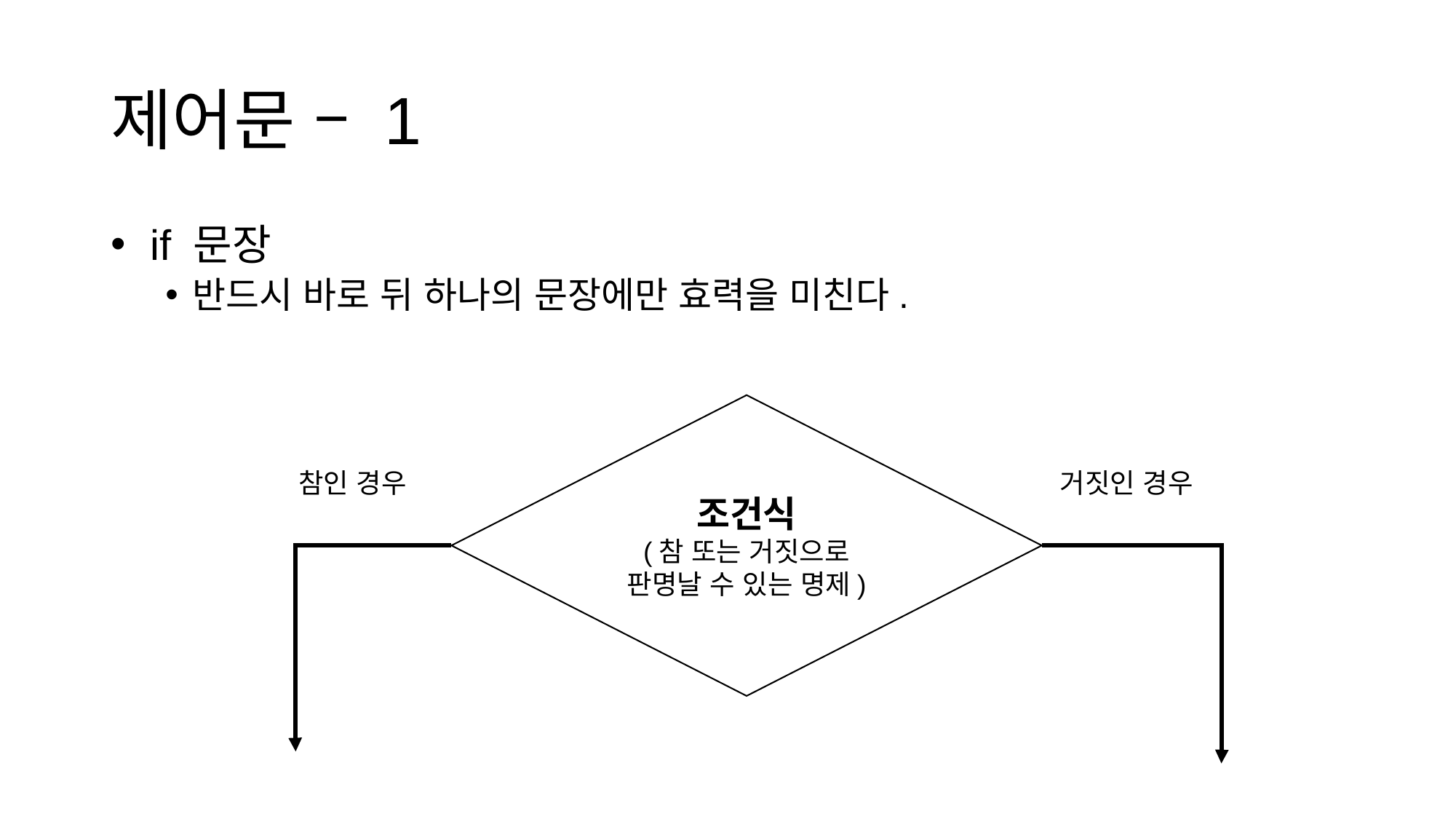

# 제어문 – 1
 if 문장
반드시 바로 뒤 하나의 문장에만 효력을 미친다.
조건식
(참 또는 거짓으로 판명날 수 있는 명제)
참인 경우
거짓인 경우